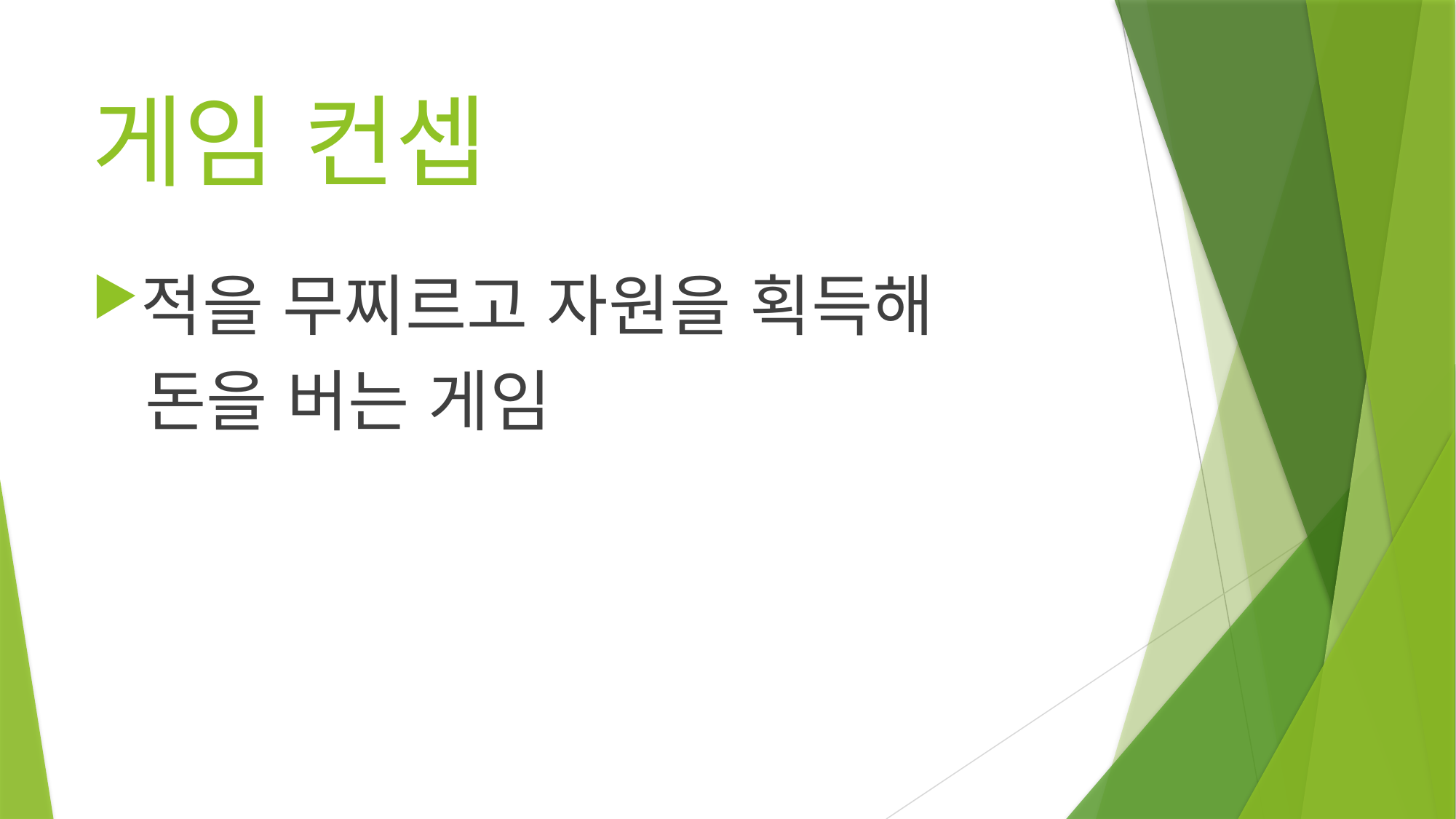

# 게임 컨셉
적을 무찌르고 자원을 획득해
  돈을 버는 게임